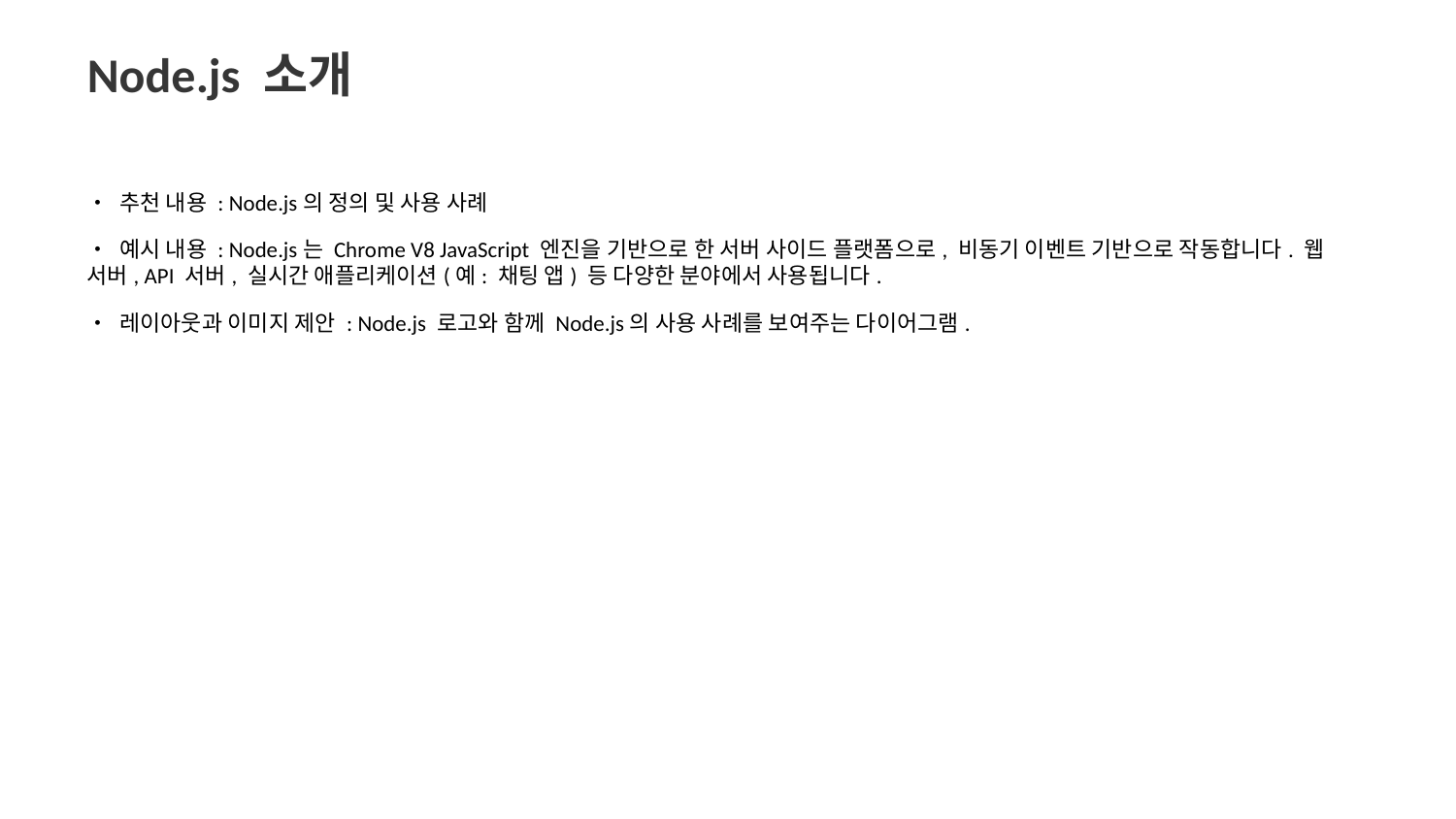

Node.js 소개
• 추천 내용 : Node.js의 정의 및 사용 사례
• 예시 내용 : Node.js는 Chrome V8 JavaScript 엔진을 기반으로 한 서버 사이드 플랫폼으로, 비동기 이벤트 기반으로 작동합니다. 웹 서버, API 서버, 실시간 애플리케이션(예: 채팅 앱) 등 다양한 분야에서 사용됩니다.
• 레이아웃과 이미지 제안 : Node.js 로고와 함께 Node.js의 사용 사례를 보여주는 다이어그램.